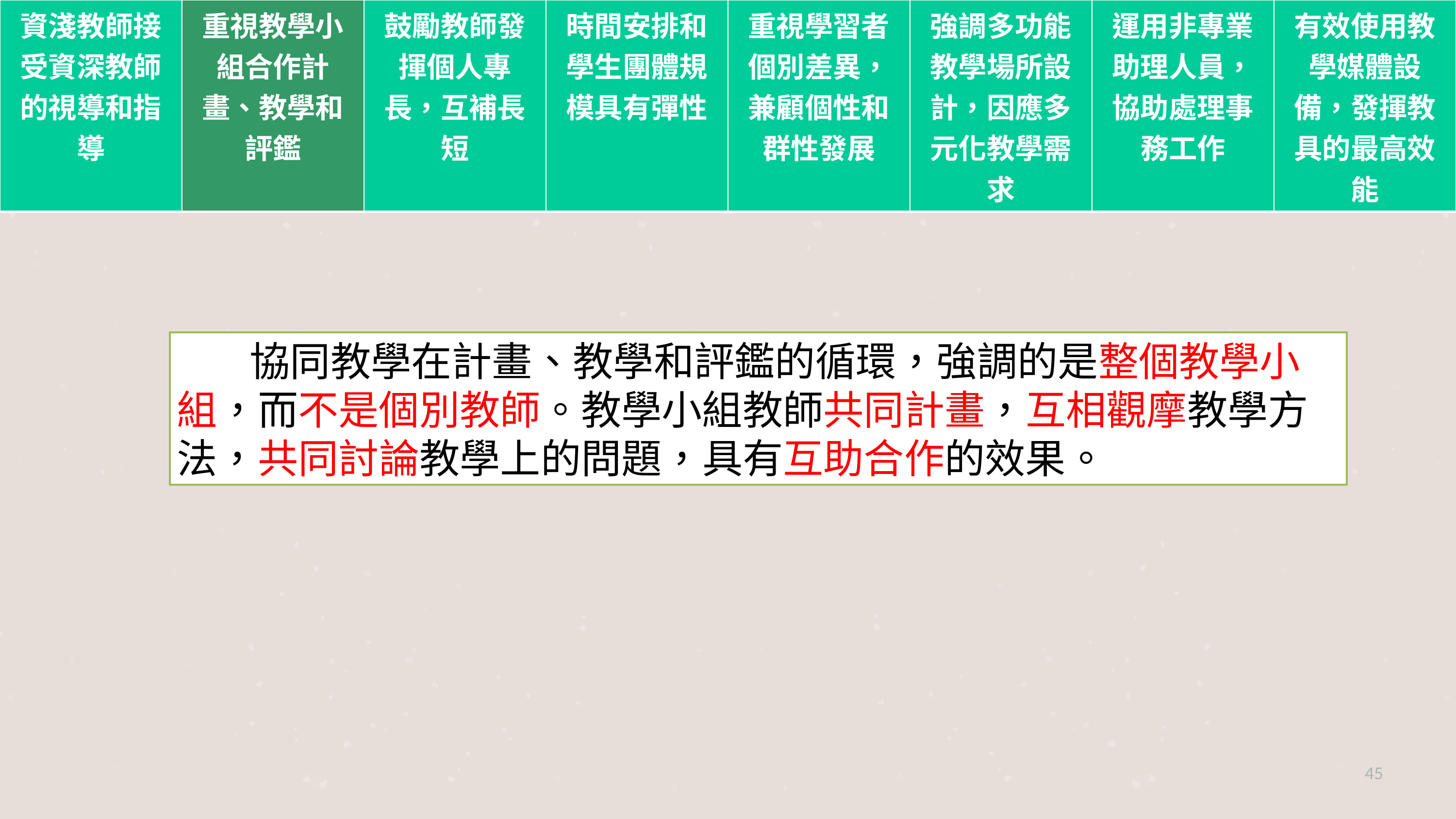

| 資淺教師接受資深教師的視導和指導 | 重視教學小組合作計畫、教學和評鑑 | 鼓勵教師發揮個人專長，互補長短 | 時間安排和學生團體規模具有彈性 | 重視學習者個別差異，兼顧個性和群性發展 | 強調多功能教學場所設計，因應多元化教學需求 | 運用非專業助理人員，協助處理事務工作 | 有效使用教學媒體設備，發揮教具的最高效能 |
| --- | --- | --- | --- | --- | --- | --- | --- |
	協同教學在計畫、教學和評鑑的循環，強調的是整個教學小組，而不是個別教師。教學小組教師共同計畫，互相觀摩教學方法，共同討論教學上的問題，具有互助合作的效果。
45